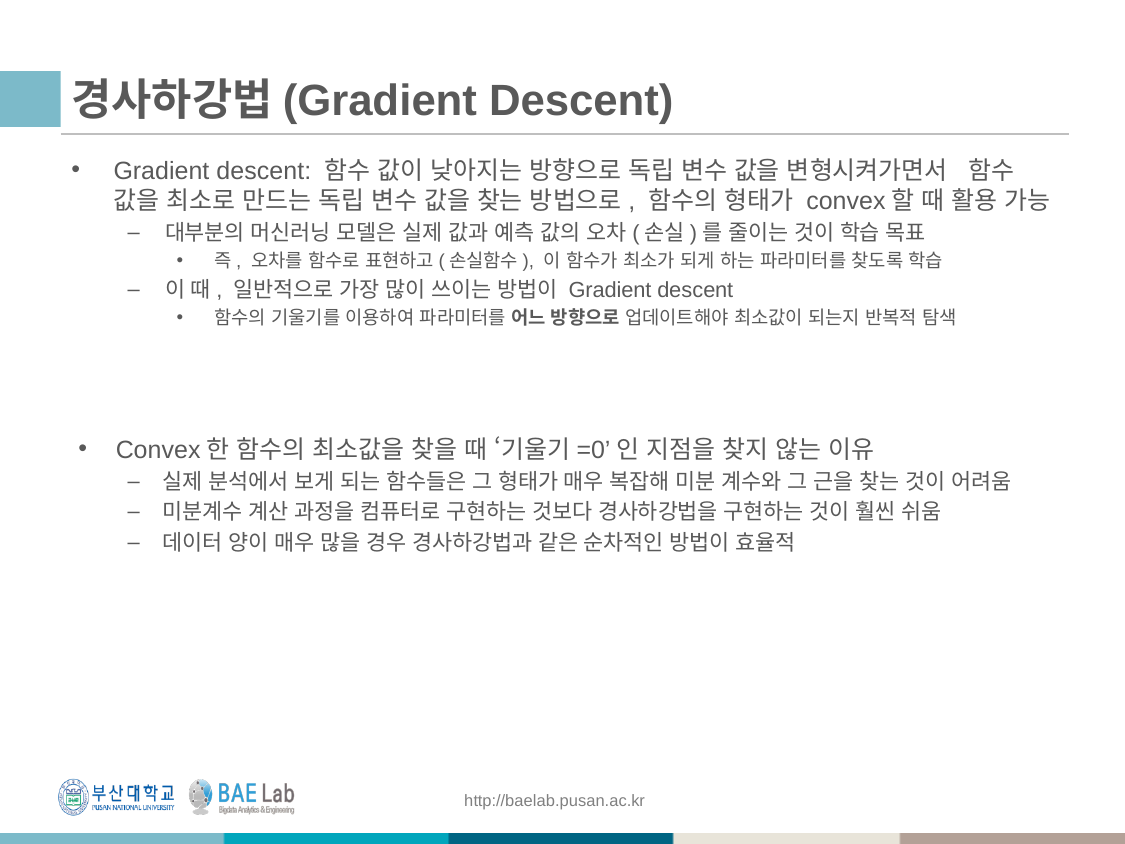

# 경사하강법(Gradient Descent)
Gradient descent: 함수 값이 낮아지는 방향으로 독립 변수 값을 변형시켜가면서   함수 값을 최소로 만드는 독립 변수 값을 찾는 방법으로, 함수의 형태가 convex할 때 활용 가능
대부분의 머신러닝 모델은 실제 값과 예측 값의 오차(손실)를 줄이는 것이 학습 목표
즉, 오차를 함수로 표현하고(손실함수), 이 함수가 최소가 되게 하는 파라미터를 찾도록 학습
이 때, 일반적으로 가장 많이 쓰이는 방법이 Gradient descent
함수의 기울기를 이용하여 파라미터를 어느 방향으로 업데이트해야 최소값이 되는지 반복적 탐색

Convex한 함수의 최소값을 찾을 때 ‘기울기=0’인 지점을 찾지 않는 이유
실제 분석에서 보게 되는 함수들은 그 형태가 매우 복잡해 미분 계수와 그 근을 찾는 것이 어려움
미분계수 계산 과정을 컴퓨터로 구현하는 것보다 경사하강법을 구현하는 것이 훨씬 쉬움
데이터 양이 매우 많을 경우 경사하강법과 같은 순차적인 방법이 효율적